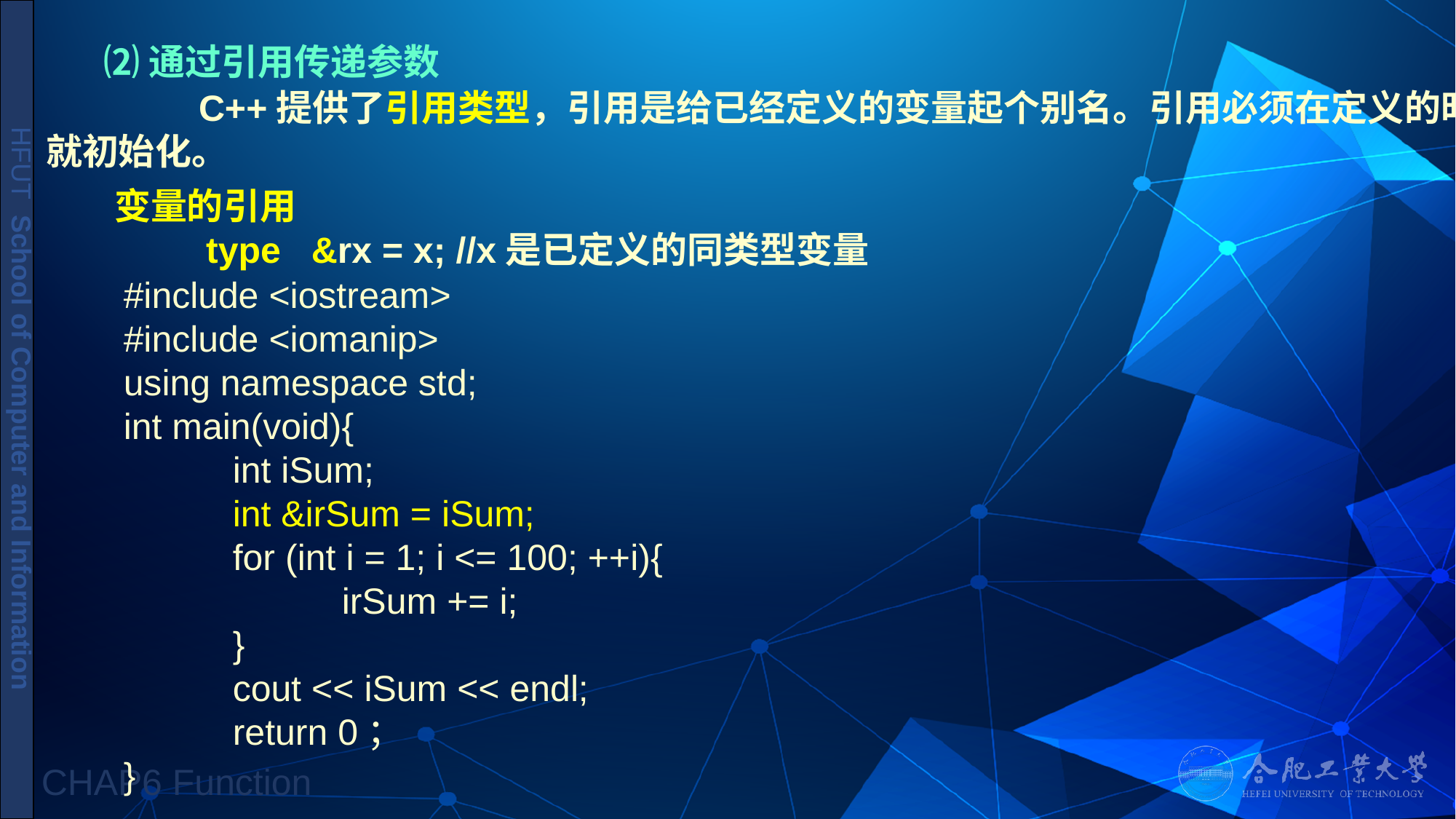

# ⑵通过引用传递参数
       C++提供了引用类型，引用是给已经定义的变量起个别名。引用必须在定义的时候
就初始化。
变量的引用
         type   &rx = x; //x是已定义的同类型变量
#include <iostream>
#include <iomanip>
using namespace std;
int main(void){
	int iSum;
	int &irSum = iSum;
	for (int i = 1; i <= 100; ++i){
		irSum += i;
	}
	cout << iSum << endl;
	return 0；
}